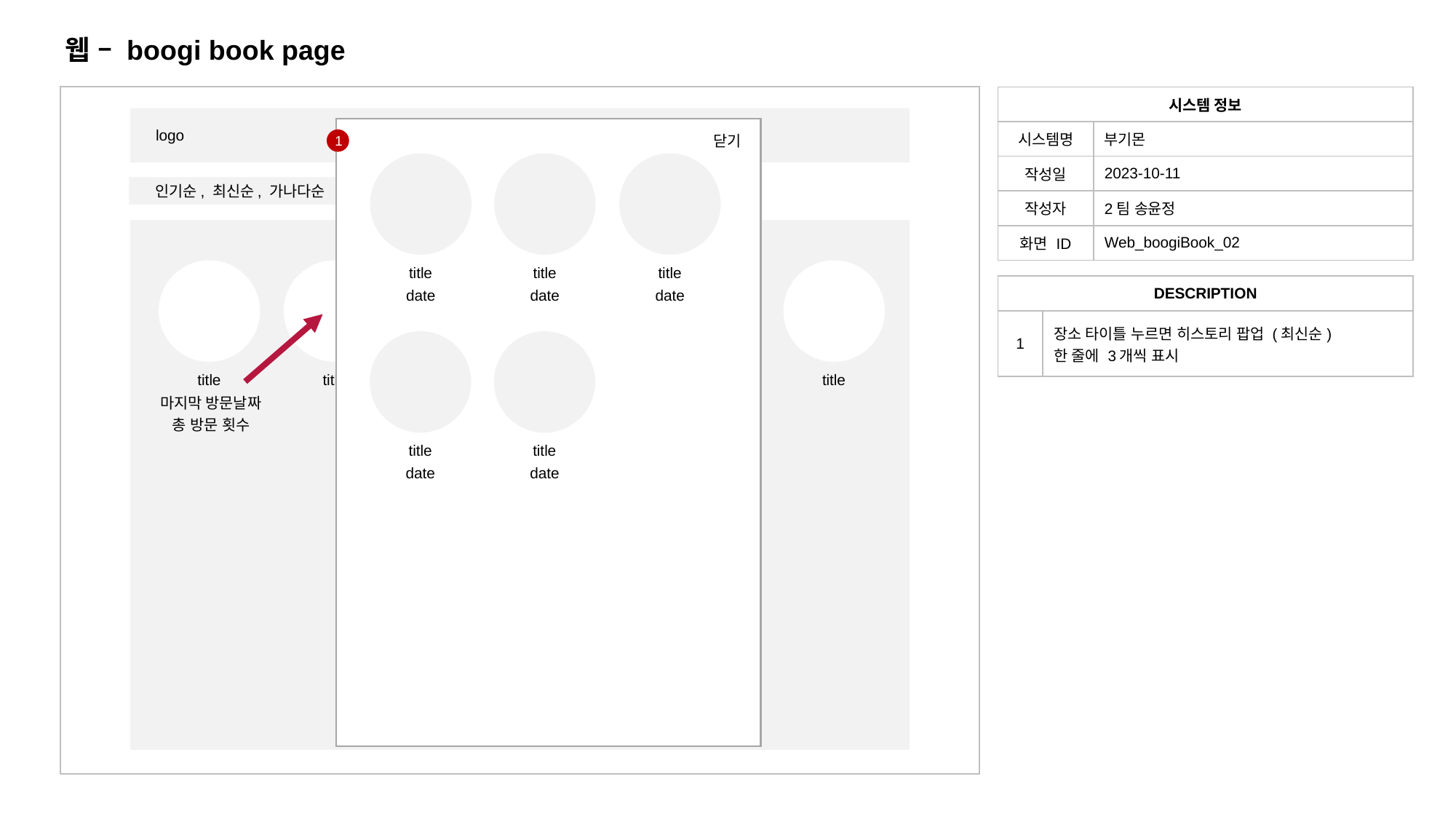

웹 – boogi book page

| 시스템 정보 |  |
| --- | --- |
| 시스템명 | 부기몬 |
| 작성일 | 2023-10-11 |
| 작성자 | 2팀 송윤정 |
| 화면 ID | Web\_boogiBook\_02 |

logo
닫기
1

title
date

title
date

title
date
인기순, 최신순, 가나다순

title

title

title

title

title
| DESCRIPTION |  |
| --- | --- |
| 1 | 장소 타이틀 누르면 히스토리 팝업 (최신순) 한 줄에 3개씩 표시 |

title
date

title
date
title
마지막 방문날짜
총 방문 횟수